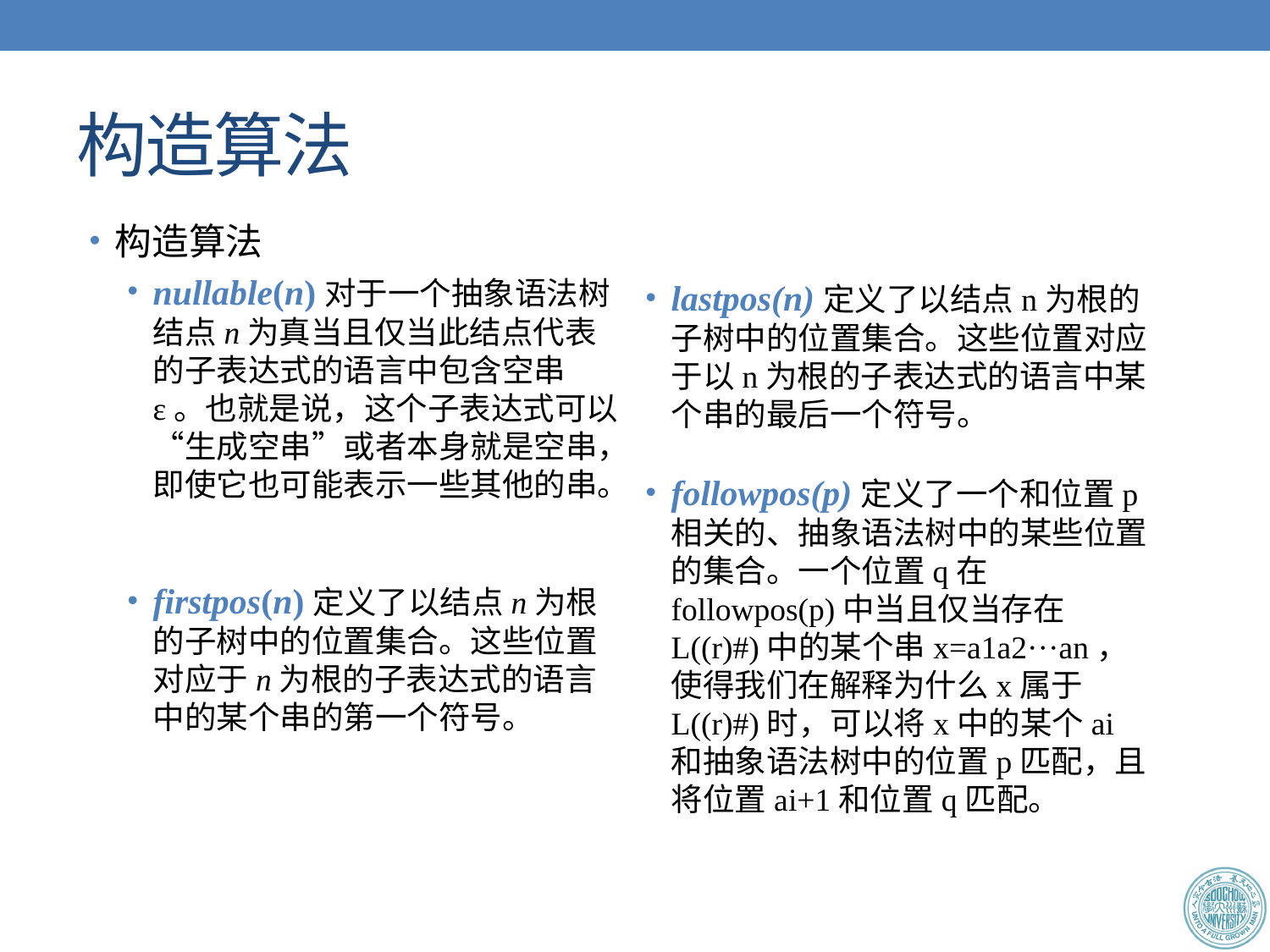

# 构造算法
构造算法
nullable(n)对于一个抽象语法树结点n为真当且仅当此结点代表的子表达式的语言中包含空串ε。也就是说，这个子表达式可以“生成空串”或者本身就是空串，即使它也可能表示一些其他的串。

firstpos(n)定义了以结点n为根的子树中的位置集合。这些位置对应于n为根的子表达式的语言中的某个串的第一个符号。
lastpos(n)定义了以结点n为根的子树中的位置集合。这些位置对应于以n为根的子表达式的语言中某个串的最后一个符号。

followpos(p)定义了一个和位置p相关的、抽象语法树中的某些位置的集合。一个位置q在followpos(p)中当且仅当存在L((r)#)中的某个串x=a1a2···an，使得我们在解释为什么x属于L((r)#)时，可以将x中的某个ai和抽象语法树中的位置p匹配，且将位置ai+1和位置q匹配。